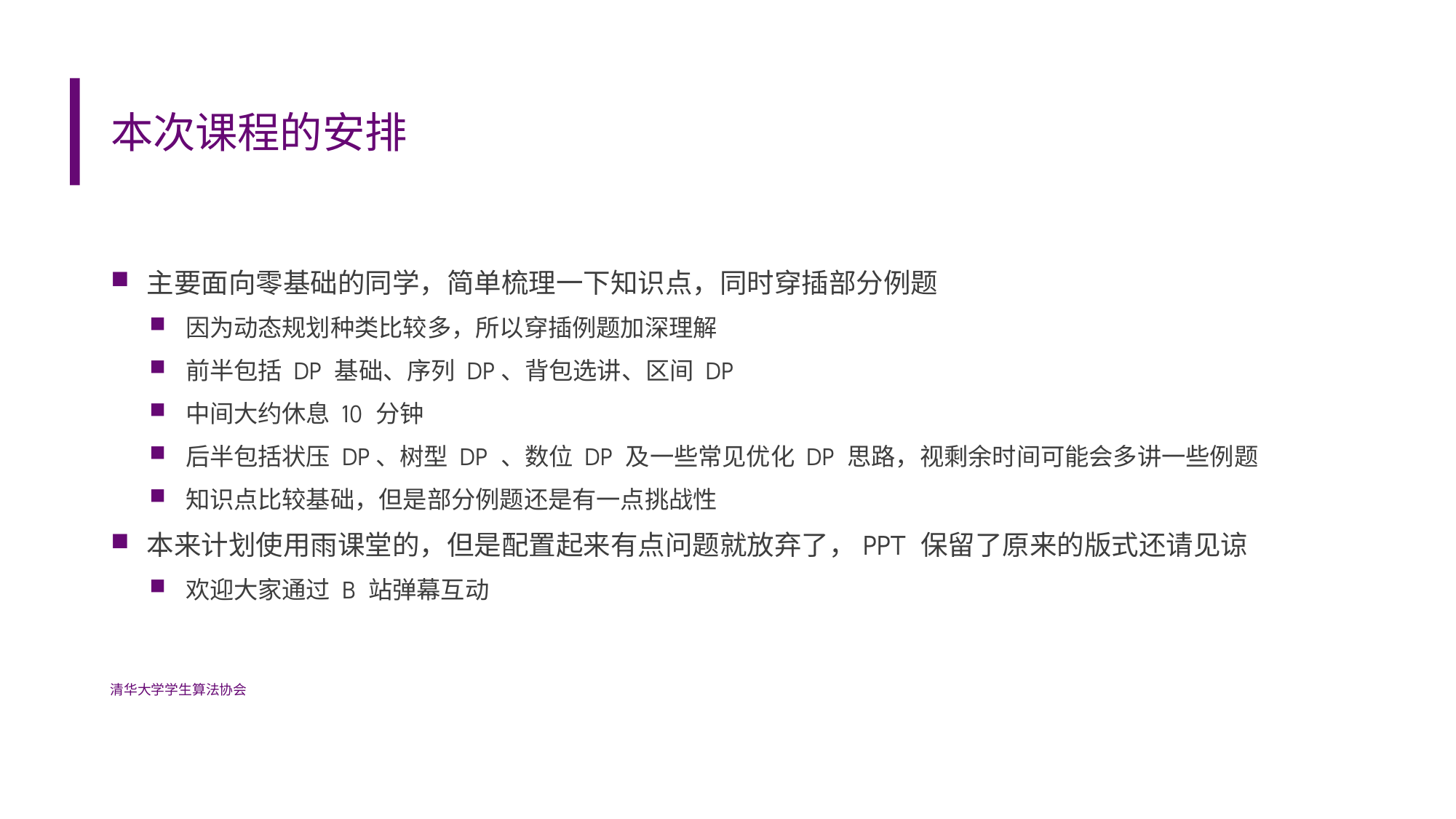

# 本次课程的安排
主要面向零基础的同学，简单梳理一下知识点，同时穿插部分例题
因为动态规划种类比较多，所以穿插例题加深理解
前半包括 DP 基础、序列 DP、背包选讲、区间 DP
中间大约休息 10 分钟
后半包括状压 DP、树型 DP 、数位 DP 及一些常见优化 DP 思路，视剩余时间可能会多讲一些例题
知识点比较基础，但是部分例题还是有一点挑战性
本来计划使用雨课堂的，但是配置起来有点问题就放弃了，PPT 保留了原来的版式还请见谅
欢迎大家通过 B 站弹幕互动
清华大学学生算法协会